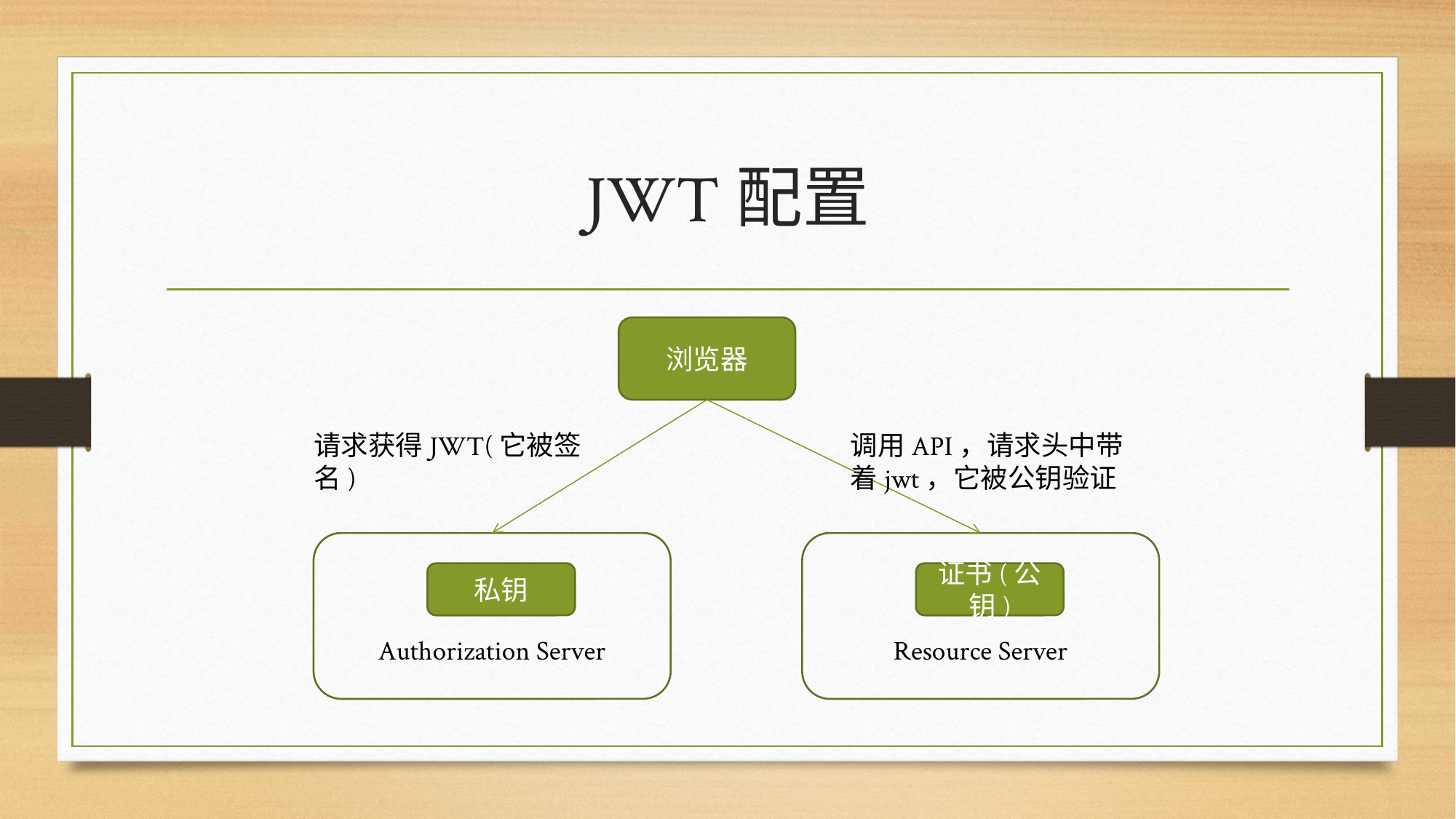

# JWT配置
浏览器
请求获得JWT(它被签名)
调用API，请求头中带着jwt，它被公钥验证

Authorization Server

Resource Server
私钥
证书(公钥)